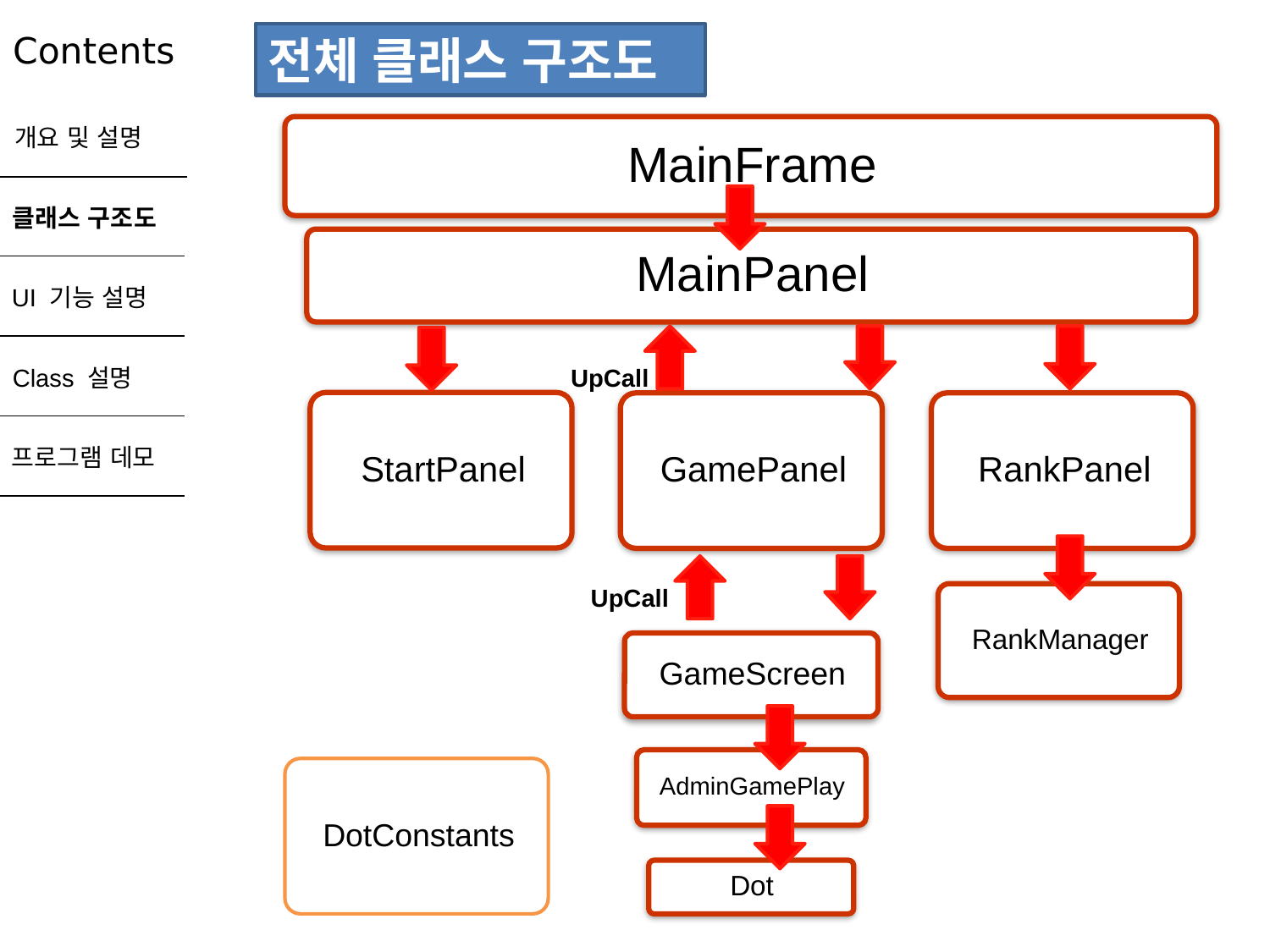

# Contents
전체 클래스 구조도
개요 및 설명
MainFrame
MainPanel
StartPanel
GamePanel
GameScreen
AdminGamePlay
Dot

RankPanel
RankManager
DotConstants

클래스 구조도
UI 기능 설명

Class 설명
UpCall
프로그램 데모

UpCall